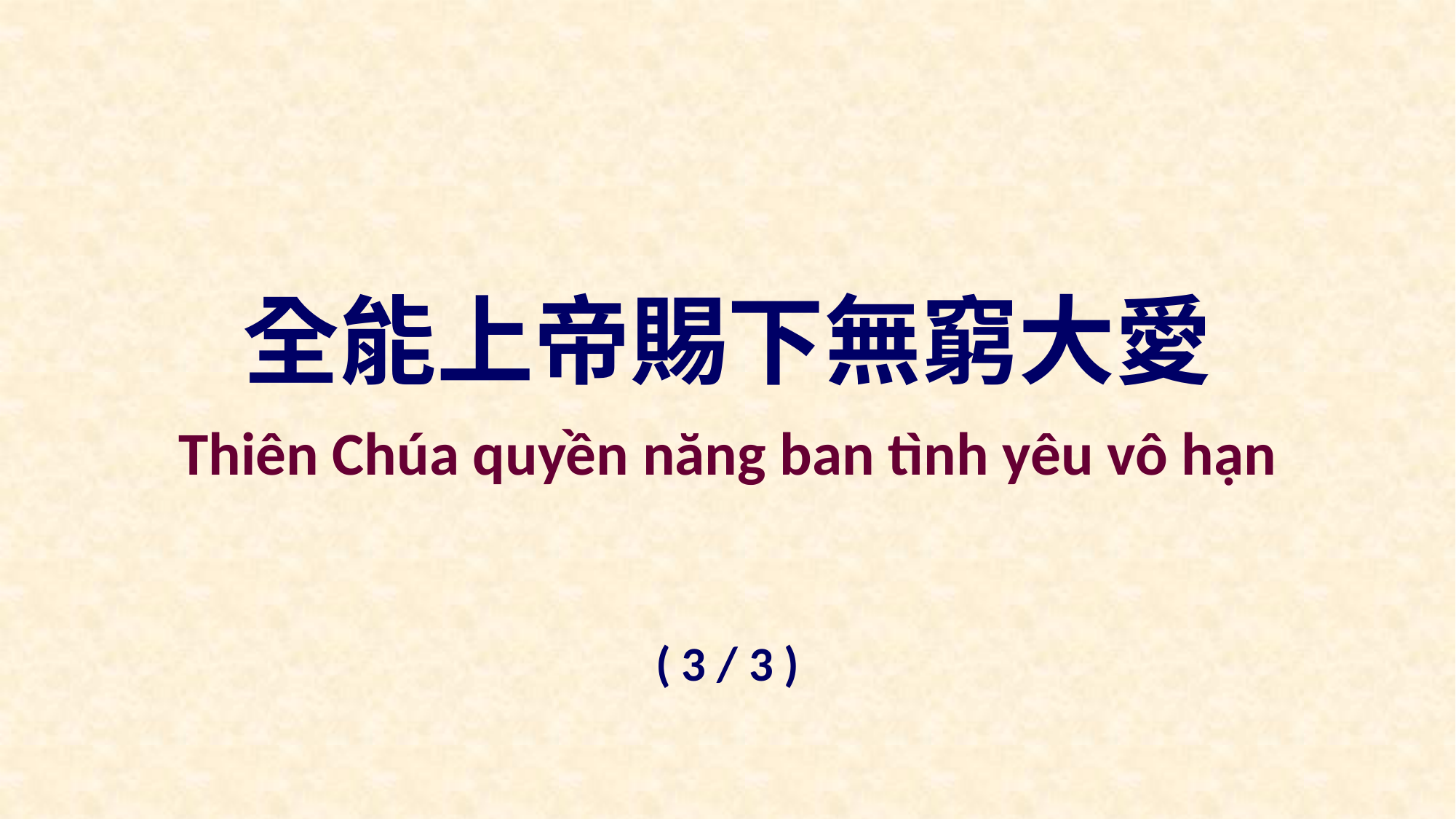

全能上帝賜下無窮大愛
Thiên Chúa quyền năng ban tình yêu vô hạn
( 3 / 3 )